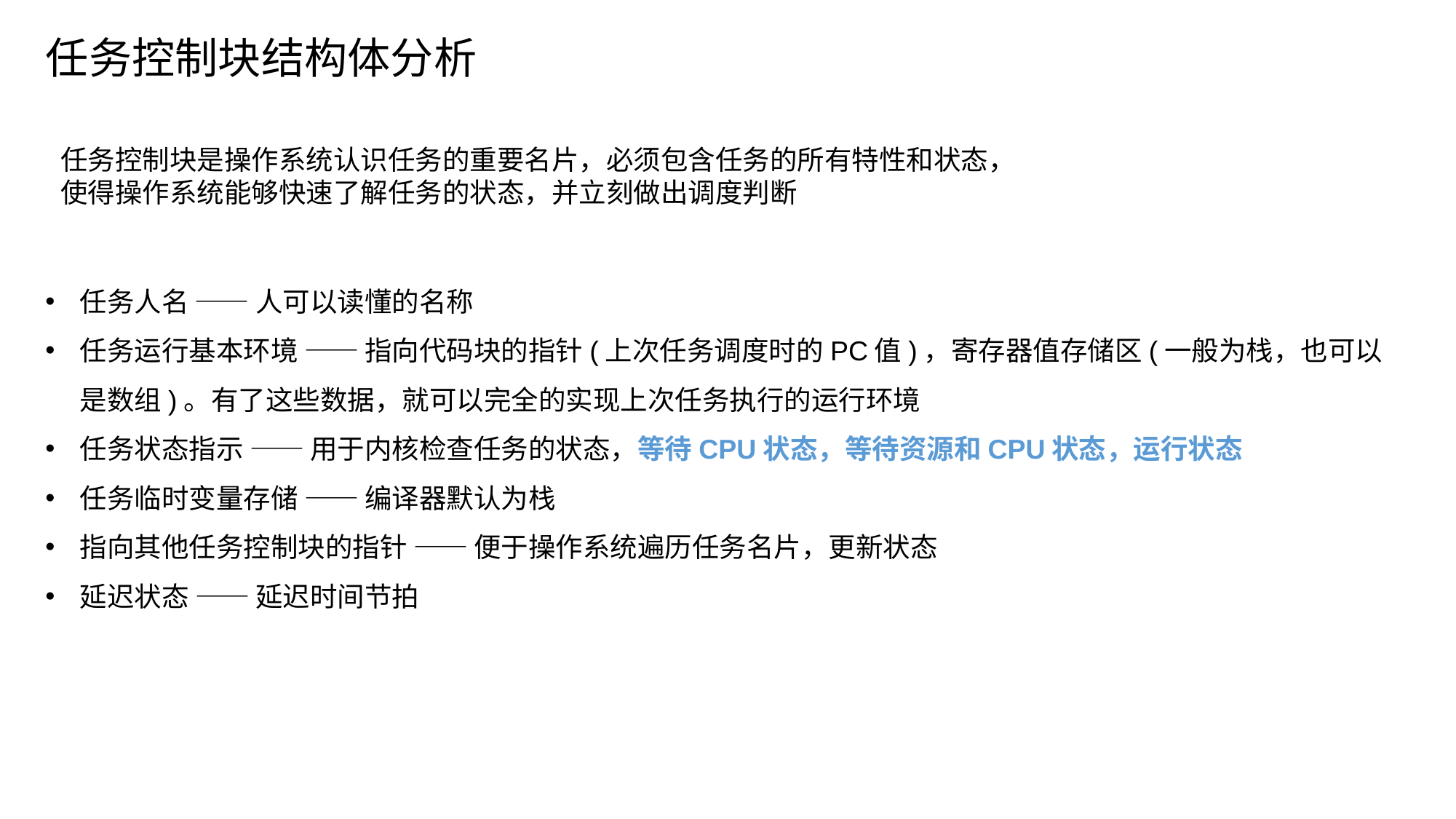

# 任务控制块结构体分析
任务控制块是操作系统认识任务的重要名片，必须包含任务的所有特性和状态，
使得操作系统能够快速了解任务的状态，并立刻做出调度判断
任务人名 —— 人可以读懂的名称
任务运行基本环境 —— 指向代码块的指针(上次任务调度时的PC值)，寄存器值存储区(一般为栈，也可以是数组)。有了这些数据，就可以完全的实现上次任务执行的运行环境
任务状态指示 —— 用于内核检查任务的状态，等待CPU状态，等待资源和CPU状态，运行状态
任务临时变量存储 —— 编译器默认为栈
指向其他任务控制块的指针 —— 便于操作系统遍历任务名片，更新状态
延迟状态 —— 延迟时间节拍